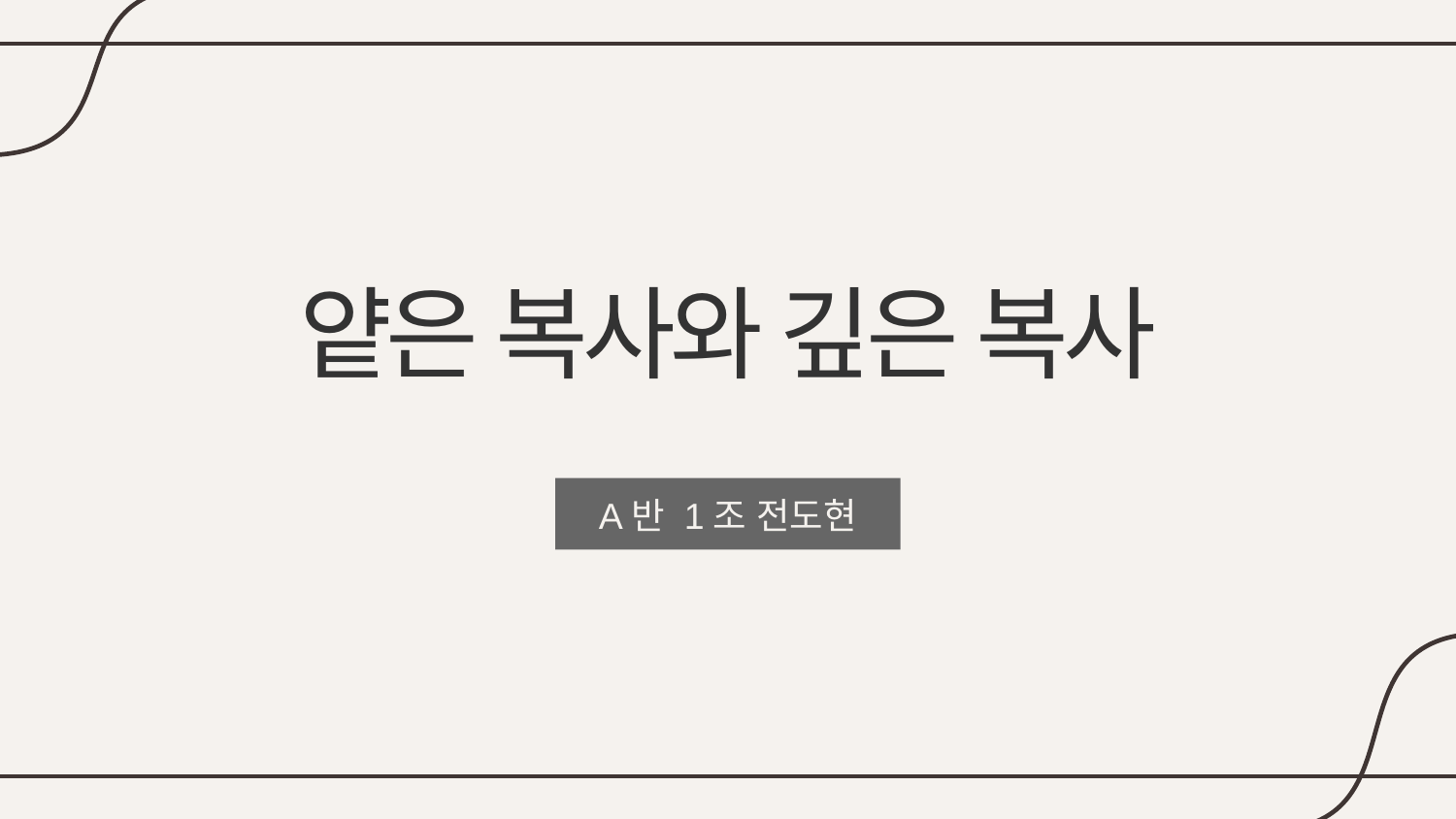

얕은 복사와 깊은 복사

A반 1조 전도현